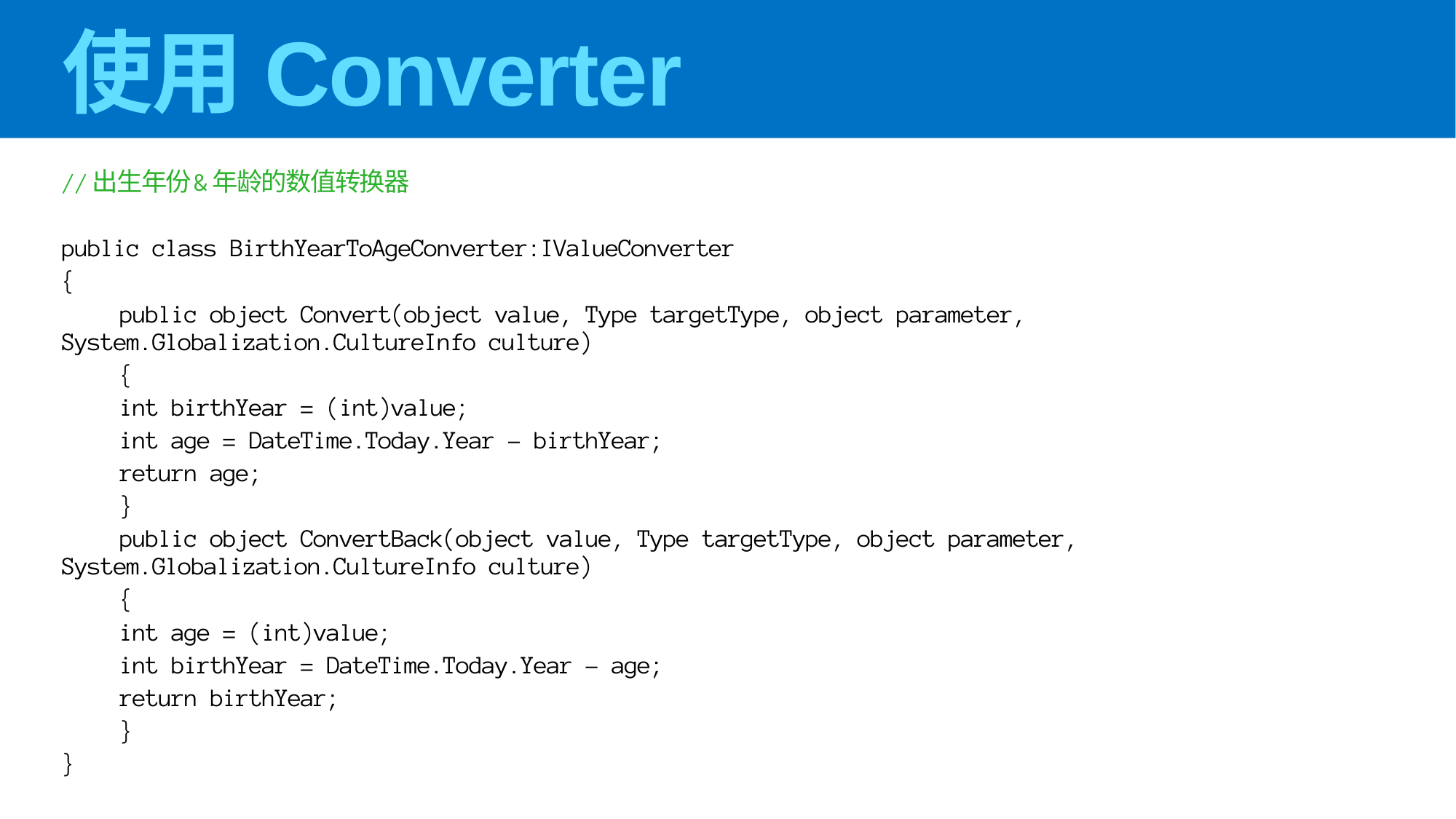

# 使用Converter
//出生年份&年龄的数值转换器

public class BirthYearToAgeConverter:IValueConverter
{
	public object Convert(object value, Type targetType, object parameter, System.Globalization.CultureInfo culture)
	{
		int birthYear = (int)value;
		int age = DateTime.Today.Year - birthYear;
		return age;
	}
	public object ConvertBack(object value, Type targetType, object parameter, System.Globalization.CultureInfo culture)
	{
		int age = (int)value;
		int birthYear = DateTime.Today.Year - age;
		return birthYear;
	}
}